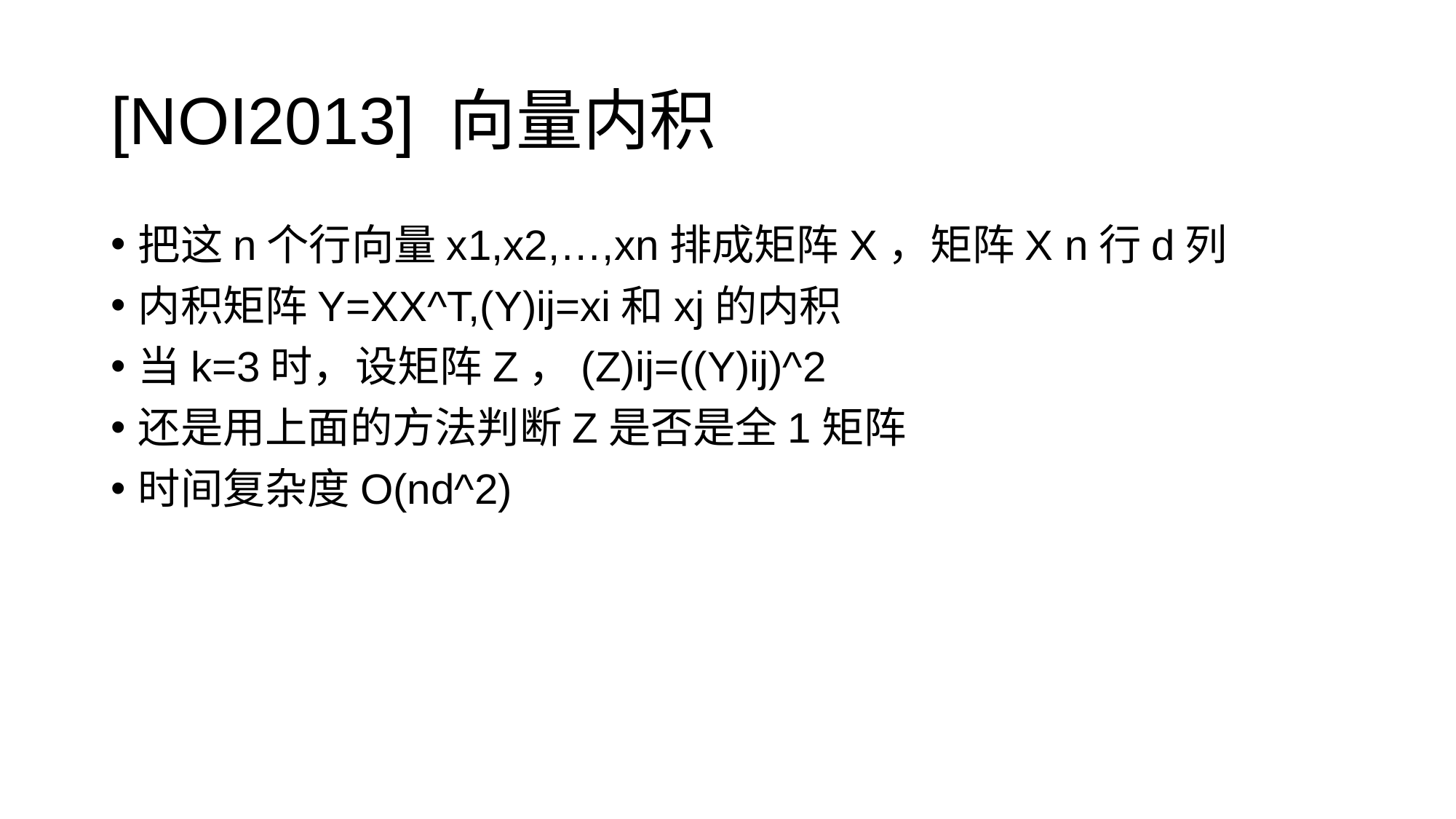

# [NOI2013] 向量内积
把这n个行向量x1,x2,…,xn排成矩阵X，矩阵X n行d列
内积矩阵Y=XX^T,(Y)ij=xi和xj的内积
当k=3时，设矩阵Z，(Z)ij=((Y)ij)^2
还是用上面的方法判断Z是否是全1矩阵
时间复杂度O(nd^2)